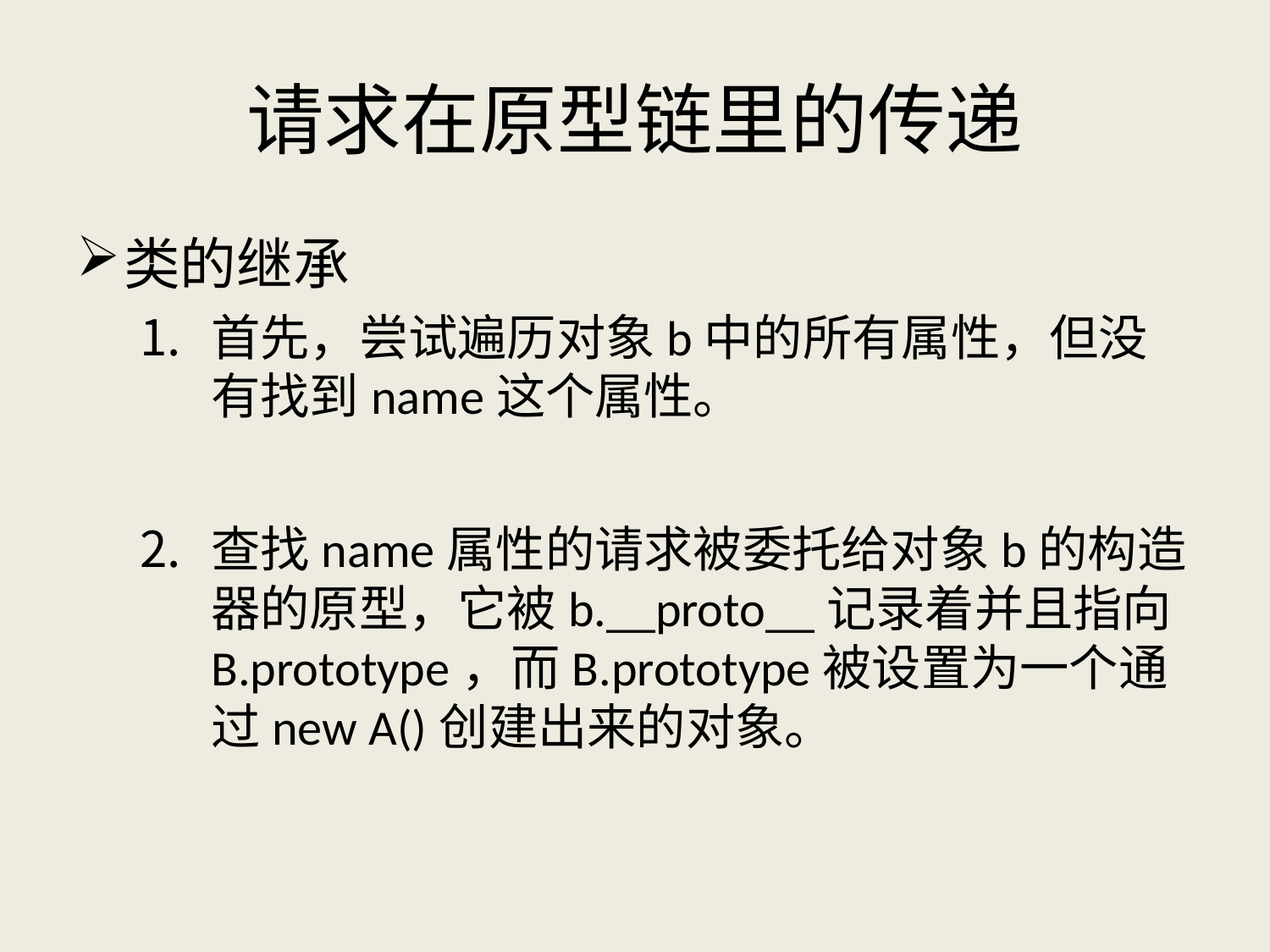

# 请求在原型链里的传递
类的继承
首先，尝试遍历对象b中的所有属性，但没有找到name这个属性。

查找name属性的请求被委托给对象b的构造器的原型，它被b.__proto__记录着并且指向B.prototype，而B.prototype被设置为一个通过new A()创建出来的对象。